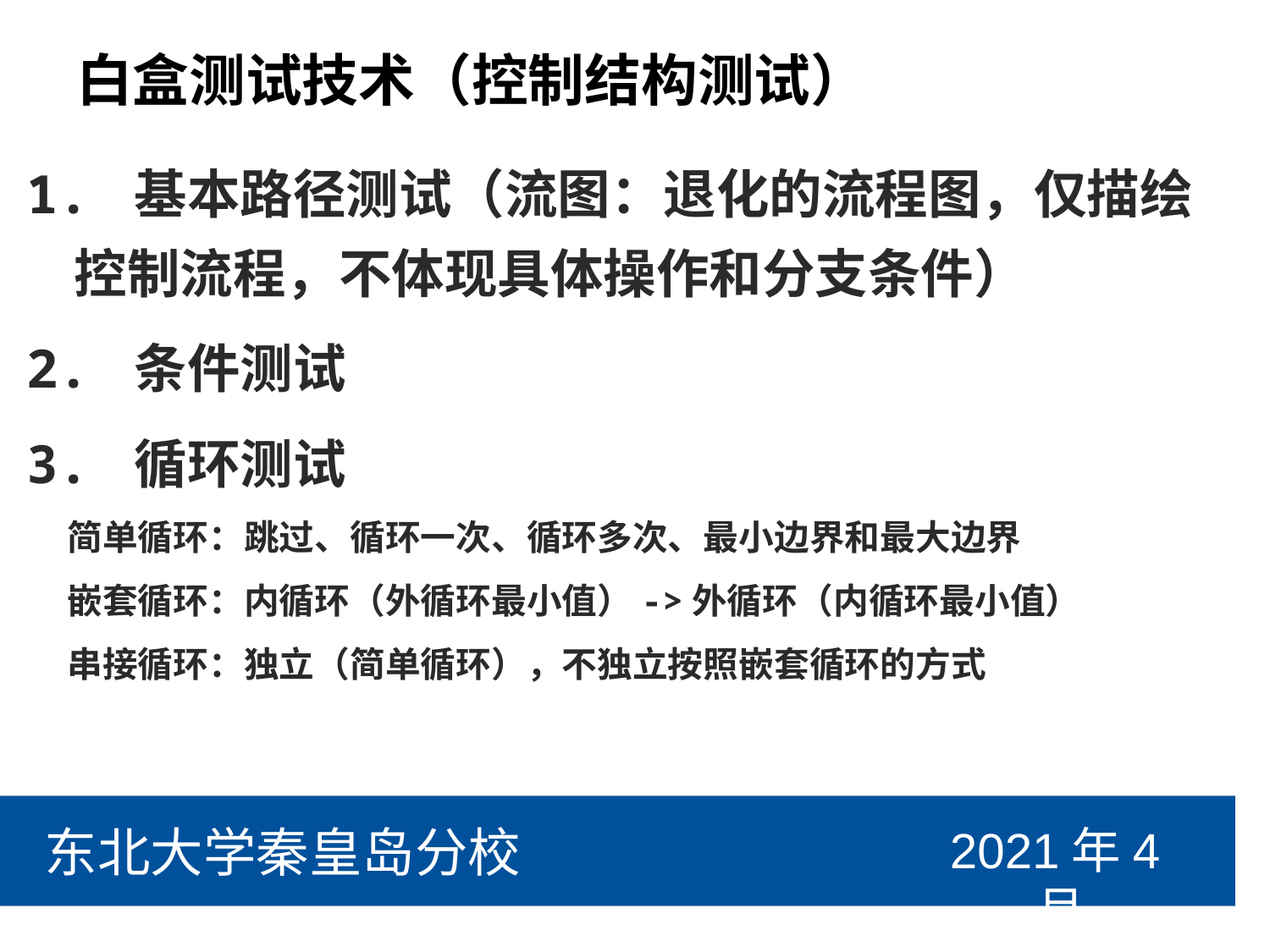

# 白盒测试技术（控制结构测试）
1. 基本路径测试（流图：退化的流程图，仅描绘控制流程，不体现具体操作和分支条件）
2. 条件测试
3. 循环测试
    简单循环：跳过、循环一次、循环多次、最小边界和最大边界
    嵌套循环：内循环（外循环最小值）->外循环（内循环最小值）
    串接循环：独立（简单循环），不独立按照嵌套循环的方式